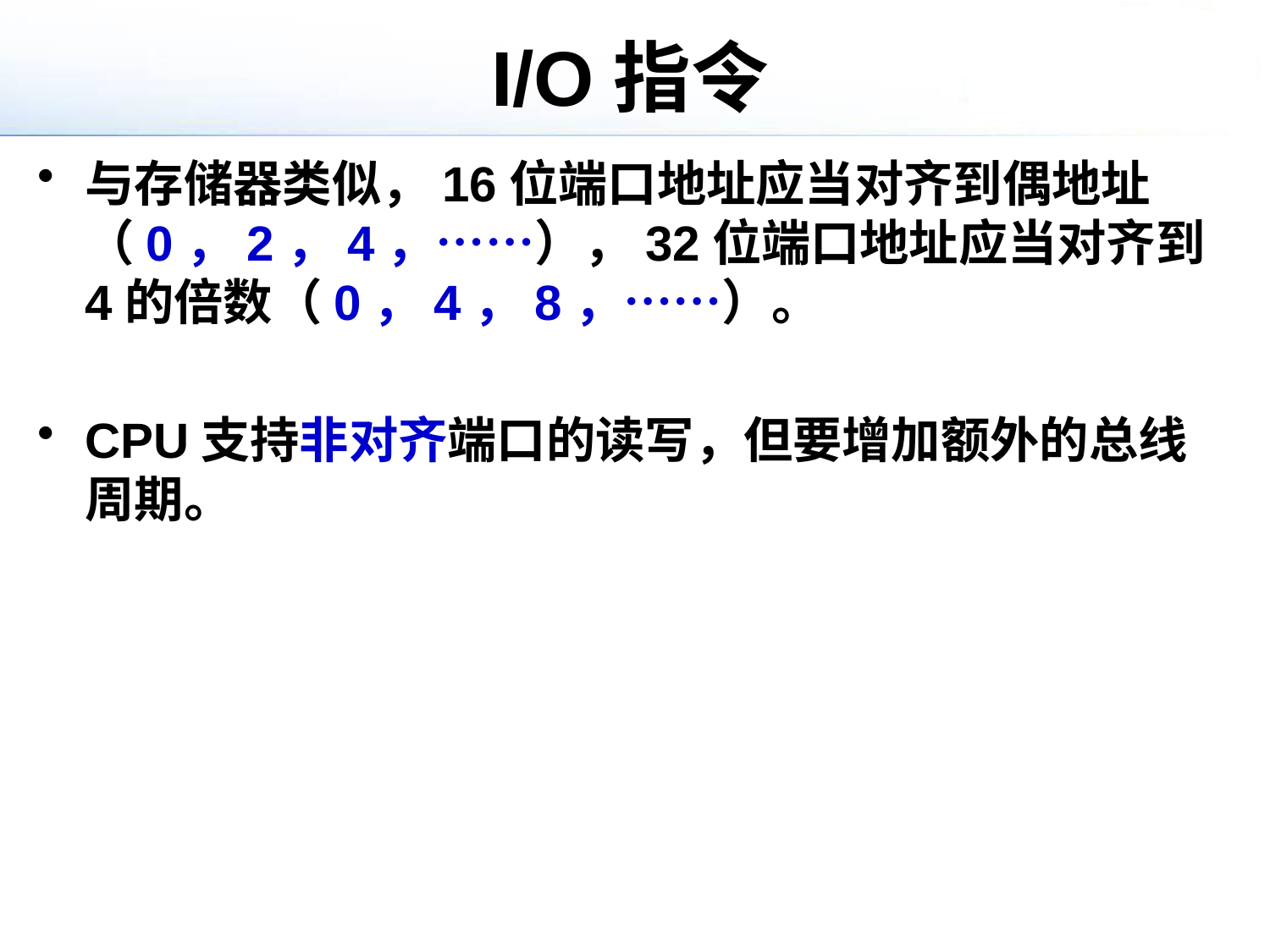

# I/O指令
与存储器类似，16位端口地址应当对齐到偶地址（0，2，4，……），32位端口地址应当对齐到4的倍数（0，4，8，……）。

CPU支持非对齐端口的读写，但要增加额外的总线周期。